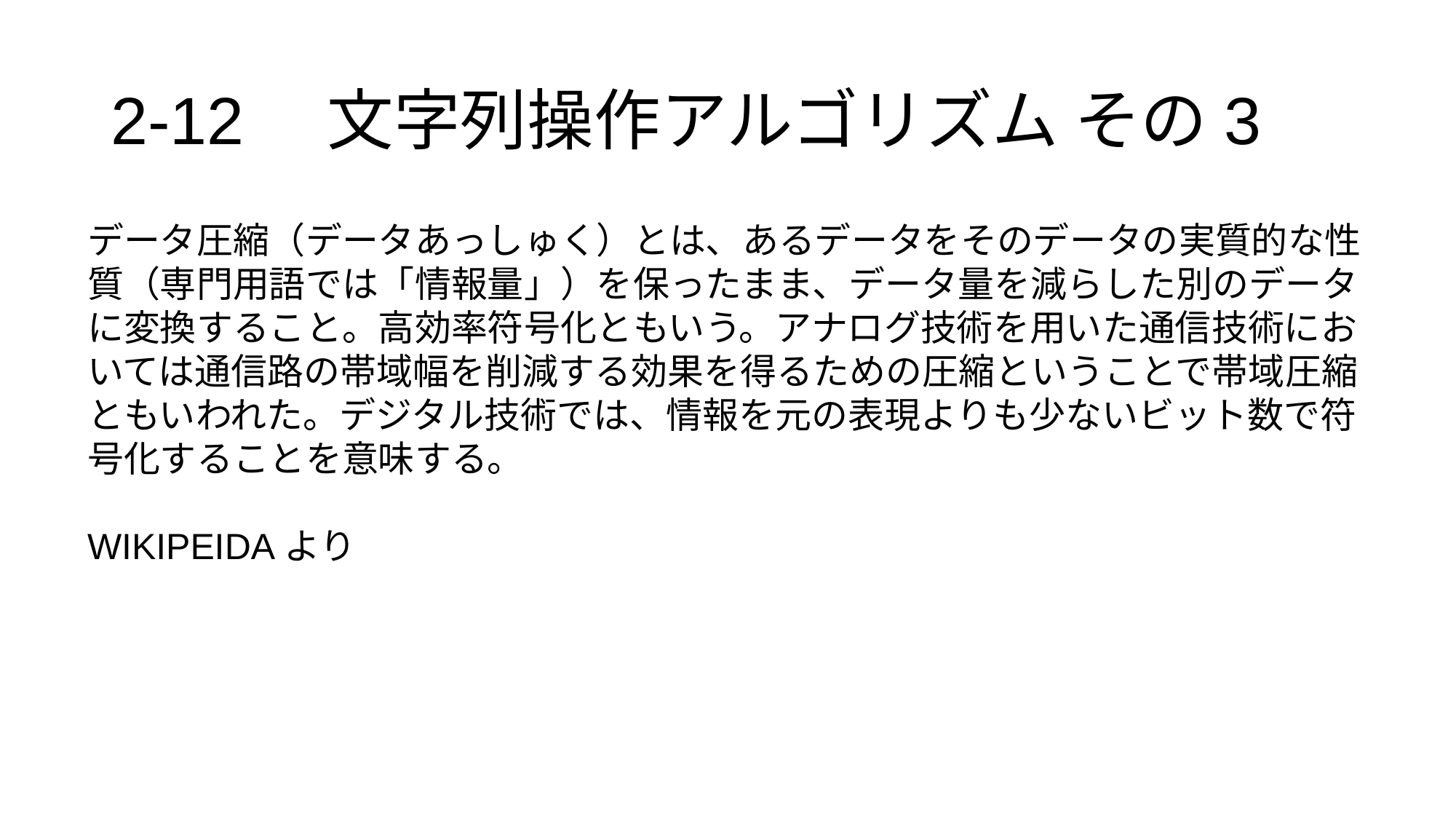

# 2-12　文字列操作アルゴリズム その3
データ圧縮（データあっしゅく）とは、あるデータをそのデータの実質的な性質（専門用語では「情報量」）を保ったまま、データ量を減らした別のデータに変換すること。高効率符号化ともいう。アナログ技術を用いた通信技術においては通信路の帯域幅を削減する効果を得るための圧縮ということで帯域圧縮ともいわれた。デジタル技術では、情報を元の表現よりも少ないビット数で符号化することを意味する。

WIKIPEIDAより